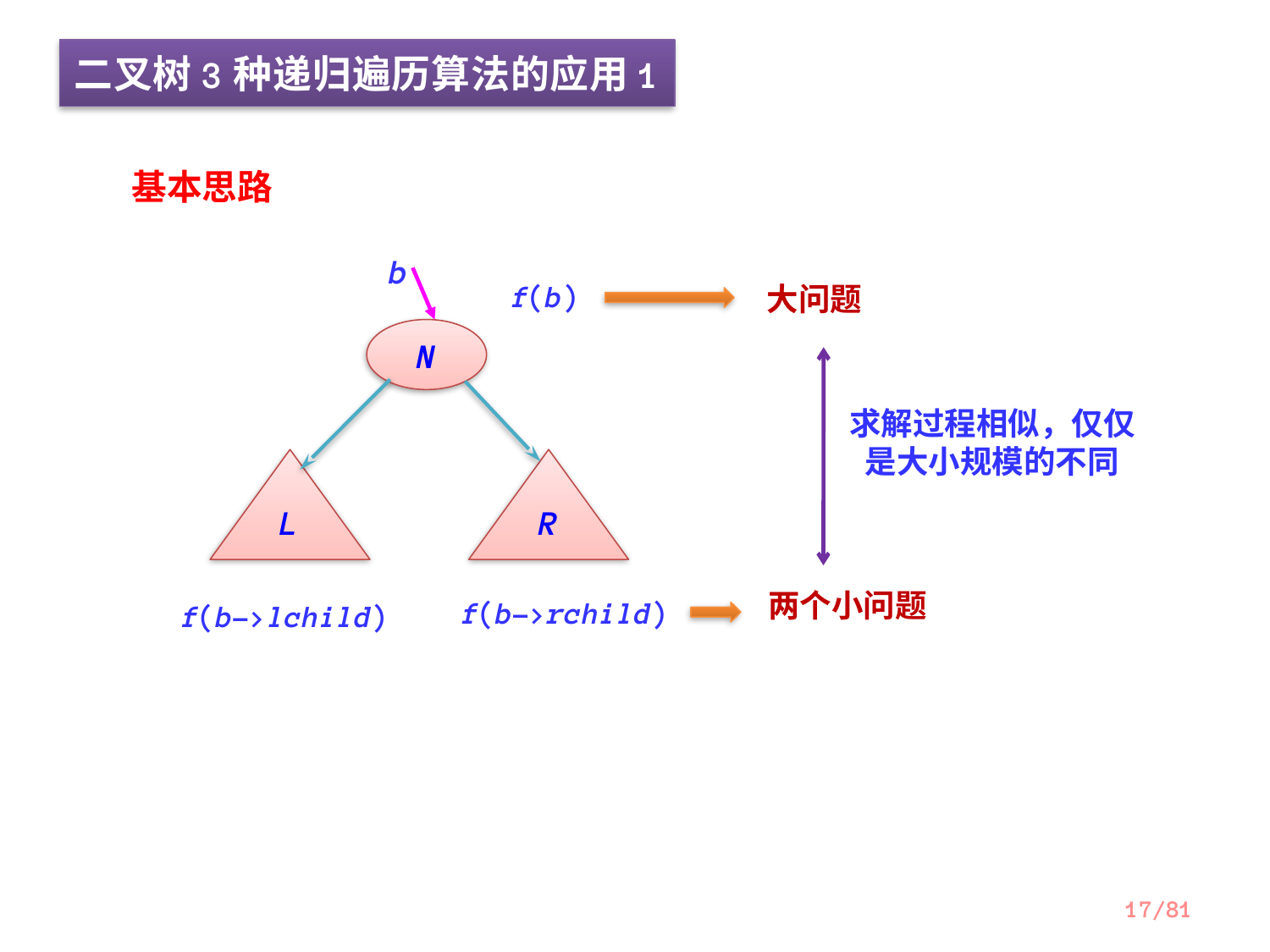

二叉树3种递归遍历算法的应用1
基本思路
b

f(b)
大问题

两个小问题

N
求解过程相似，仅仅是大小规模的不同

L
R
f(b->rchild)
f(b->lchild)
17/81